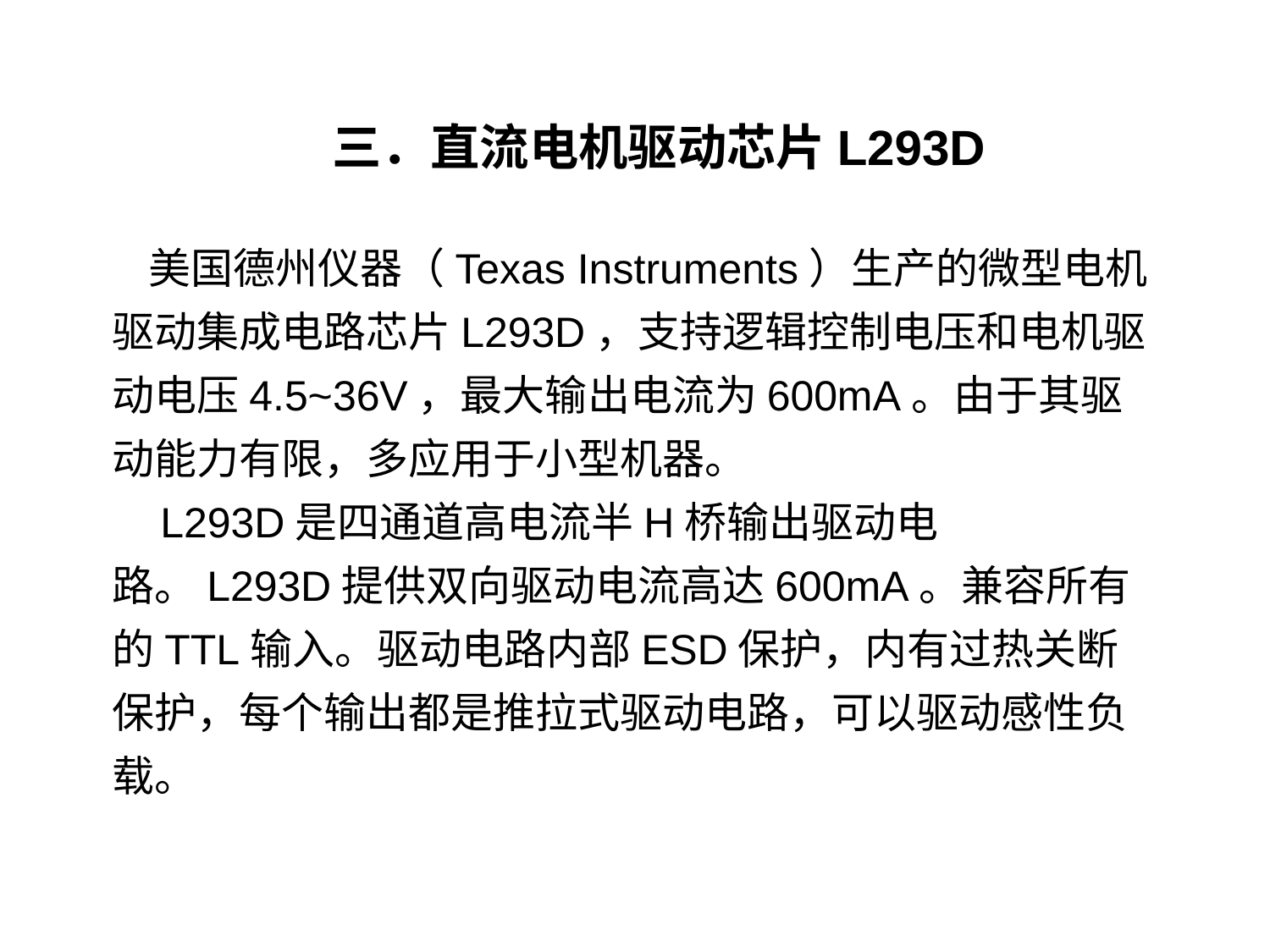

三．直流电机驱动芯片L293D
   美国德州仪器（Texas Instruments）生产的微型电机驱动集成电路芯片L293D，支持逻辑控制电压和电机驱动电压4.5~36V，最大输出电流为600mA。由于其驱动能力有限，多应用于小型机器。
    L293D是四通道高电流半H桥输出驱动电路。L293D提供双向驱动电流高达600mA。兼容所有的TTL输入。驱动电路内部ESD保护，内有过热关断保护，每个输出都是推拉式驱动电路，可以驱动感性负载。